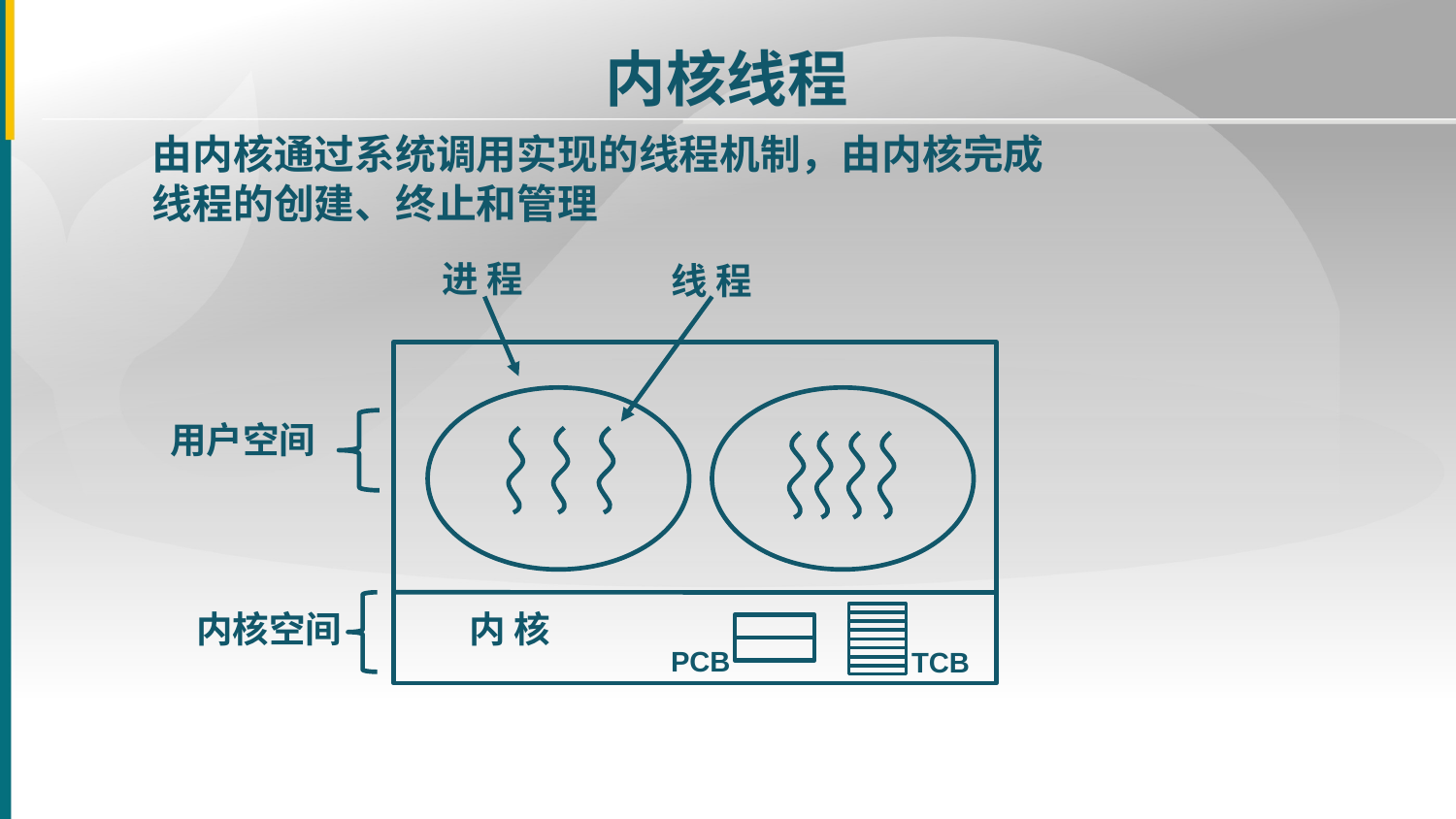

内核线程
由内核通过系统调用实现的线程机制，由内核完成线程的创建、终止和管理
进 程
线 程

用户空间

内核空间
内 核

PCB
TCB